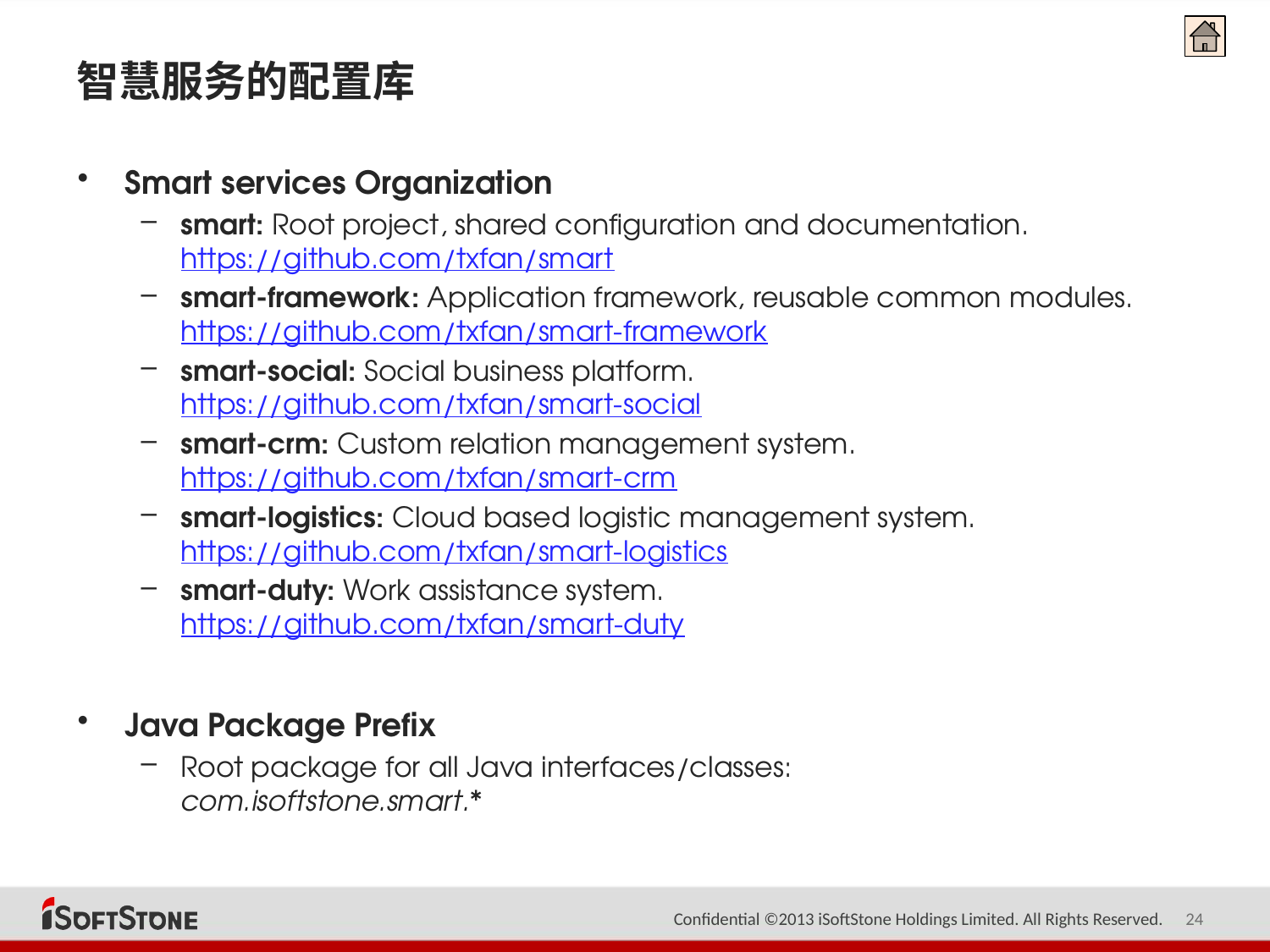

# 智慧服务的配置库
Smart services Organization
smart: Root project, shared configuration and documentation.
https://github.com/txfan/smart
smart-framework: Application framework, reusable common modules.
https://github.com/txfan/smart-framework
smart-social: Social business platform.
https://github.com/txfan/smart-social
smart-crm: Custom relation management system.
https://github.com/txfan/smart-crm
smart-logistics: Cloud based logistic management system.
https://github.com/txfan/smart-logistics
smart-duty: Work assistance system.
https://github.com/txfan/smart-duty

Java Package Prefix
Root package for all Java interfaces/classes:
com.isoftstone.smart.*

24